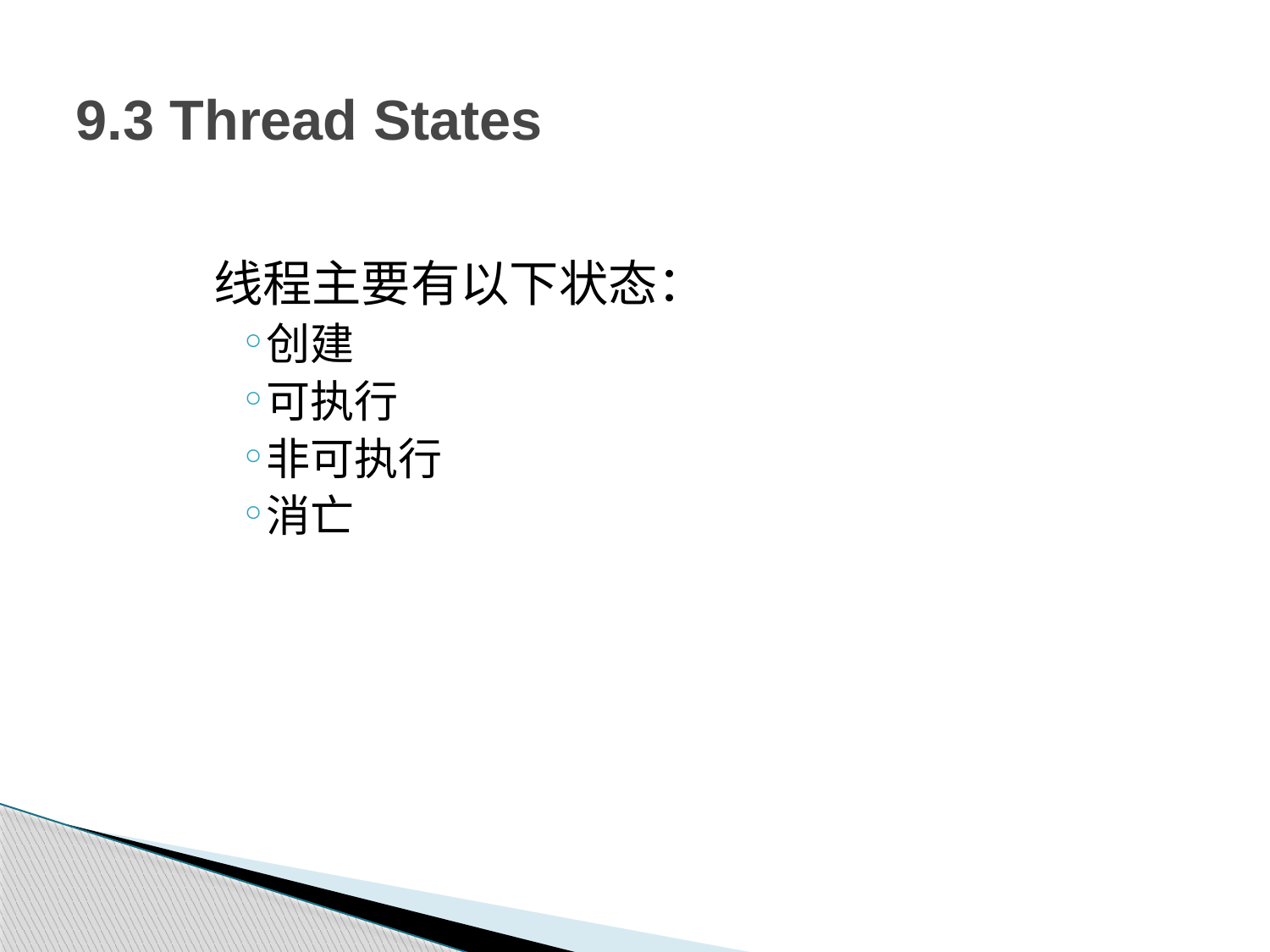

# 9.3 Thread States
线程主要有以下状态：
创建
可执行
非可执行
消亡